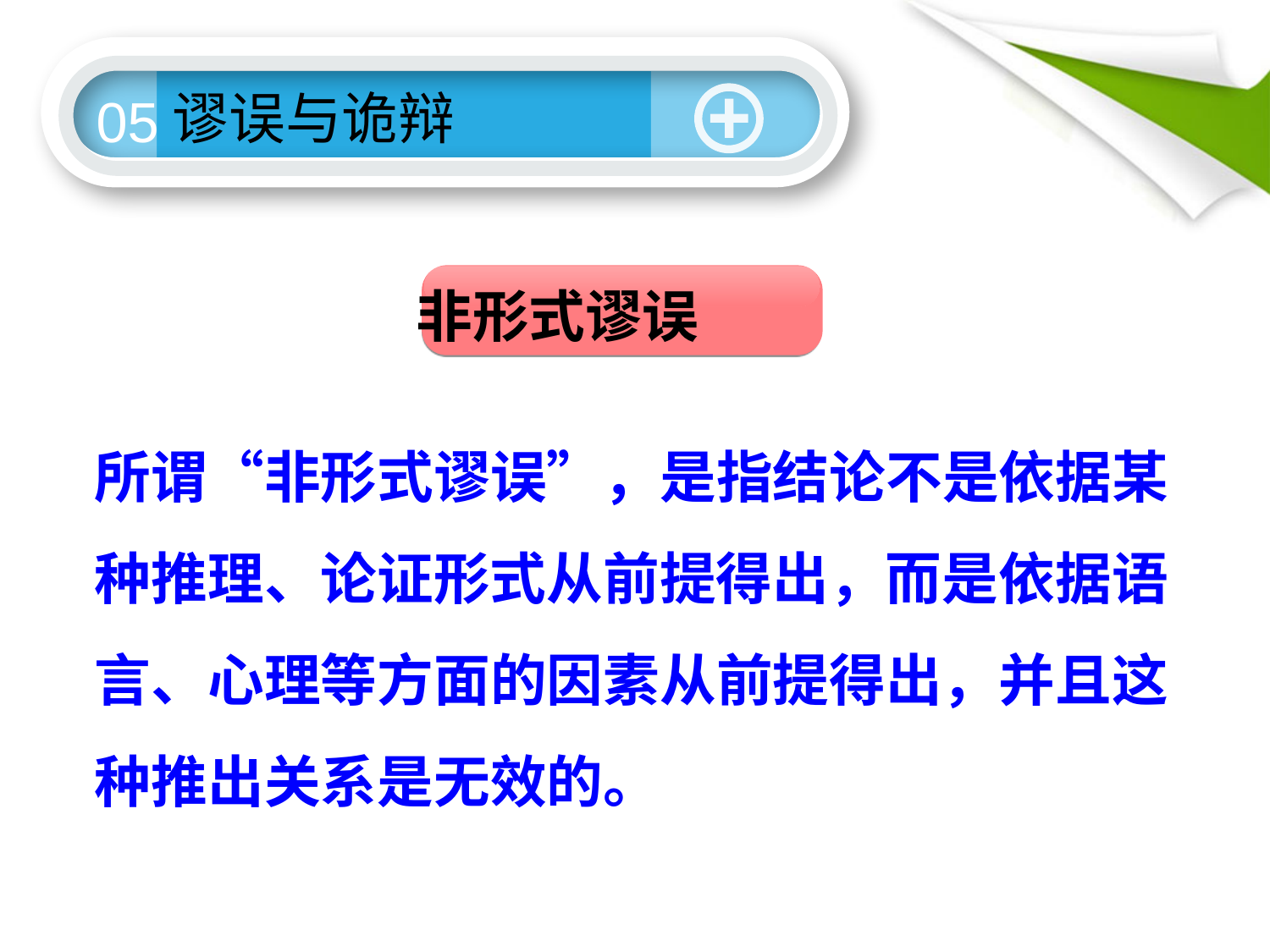

谬误与诡辩
05

非形式谬误
A  —  B
B  —  A
所谓“非形式谬误”，是指结论不是依据某种推理、论证形式从前提得出，而是依据语言、心理等方面的因素从前提得出，并且这种推出关系是无效的。